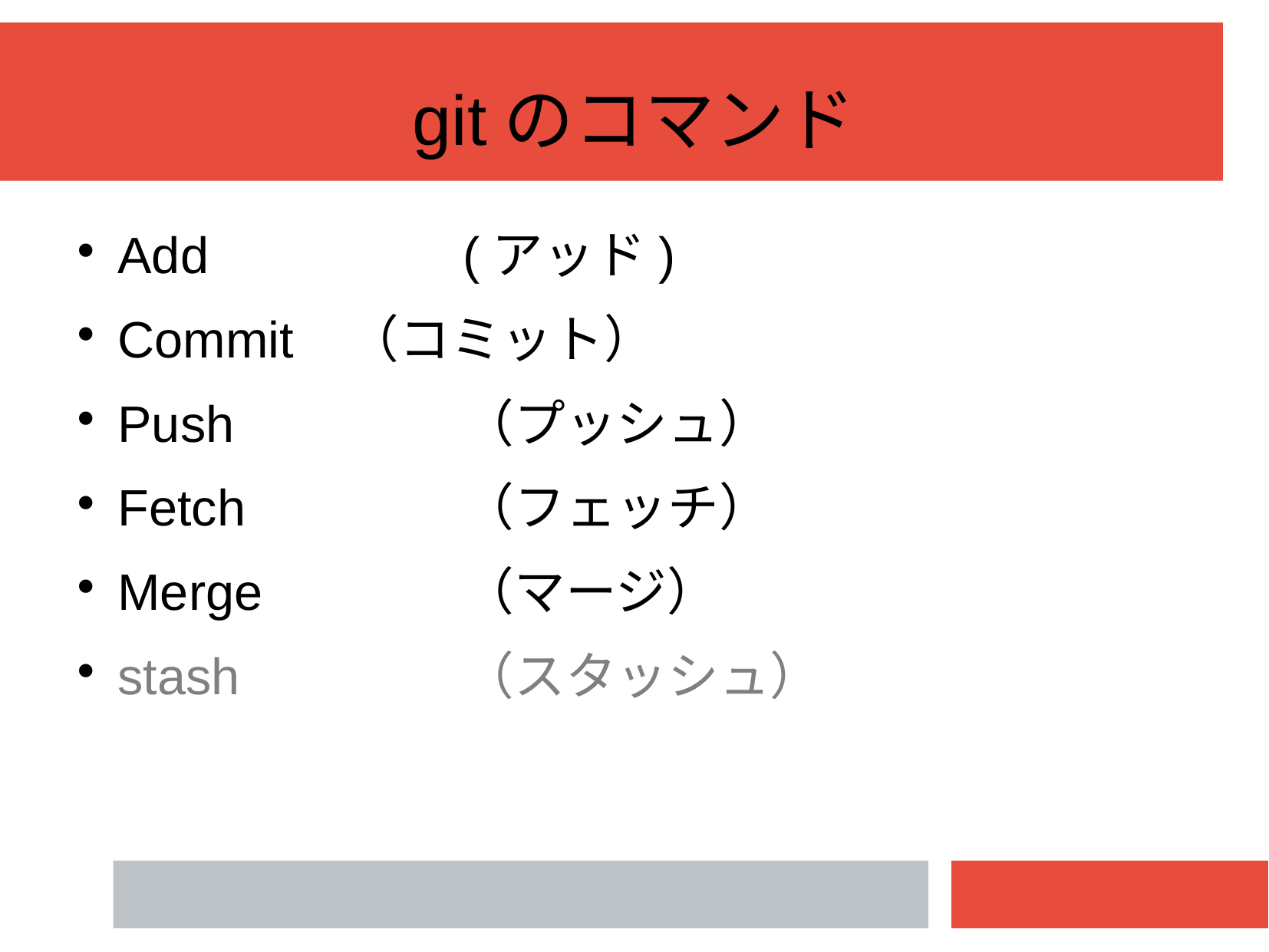

gitのコマンド
Add			(アッド)
Commit	（コミット）
Push		（プッシュ）
Fetch		（フェッチ）
Merge		（マージ）
stash		（スタッシュ）